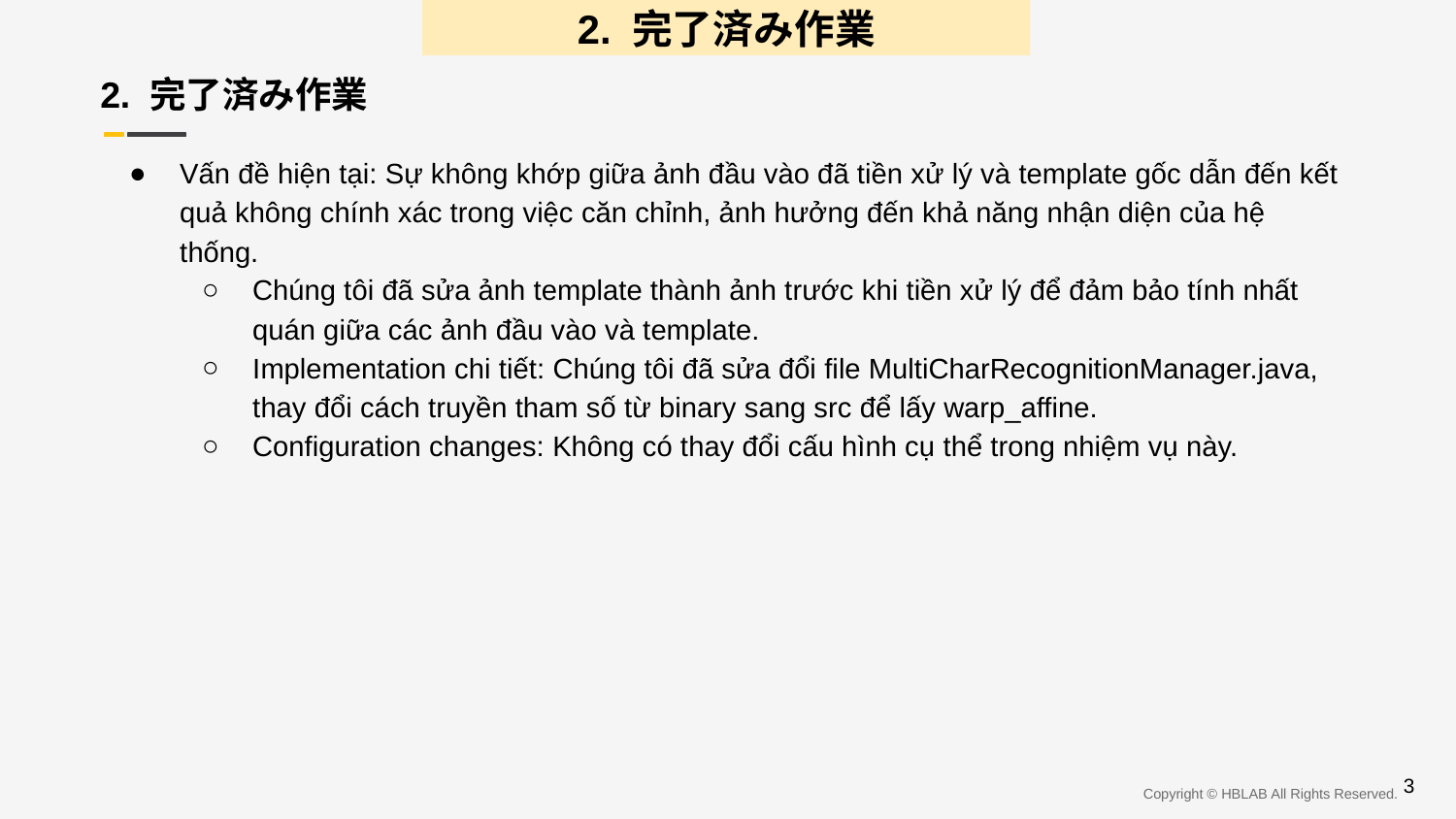

2. 完了済み作業
2. 完了済み作業
Vấn đề hiện tại: Sự không khớp giữa ảnh đầu vào đã tiền xử lý và template gốc dẫn đến kết quả không chính xác trong việc căn chỉnh, ảnh hưởng đến khả năng nhận diện của hệ thống.
Chúng tôi đã sửa ảnh template thành ảnh trước khi tiền xử lý để đảm bảo tính nhất quán giữa các ảnh đầu vào và template.
Implementation chi tiết: Chúng tôi đã sửa đổi file MultiCharRecognitionManager.java, thay đổi cách truyền tham số từ binary sang src để lấy warp_affine.
Configuration changes: Không có thay đổi cấu hình cụ thể trong nhiệm vụ này.
3